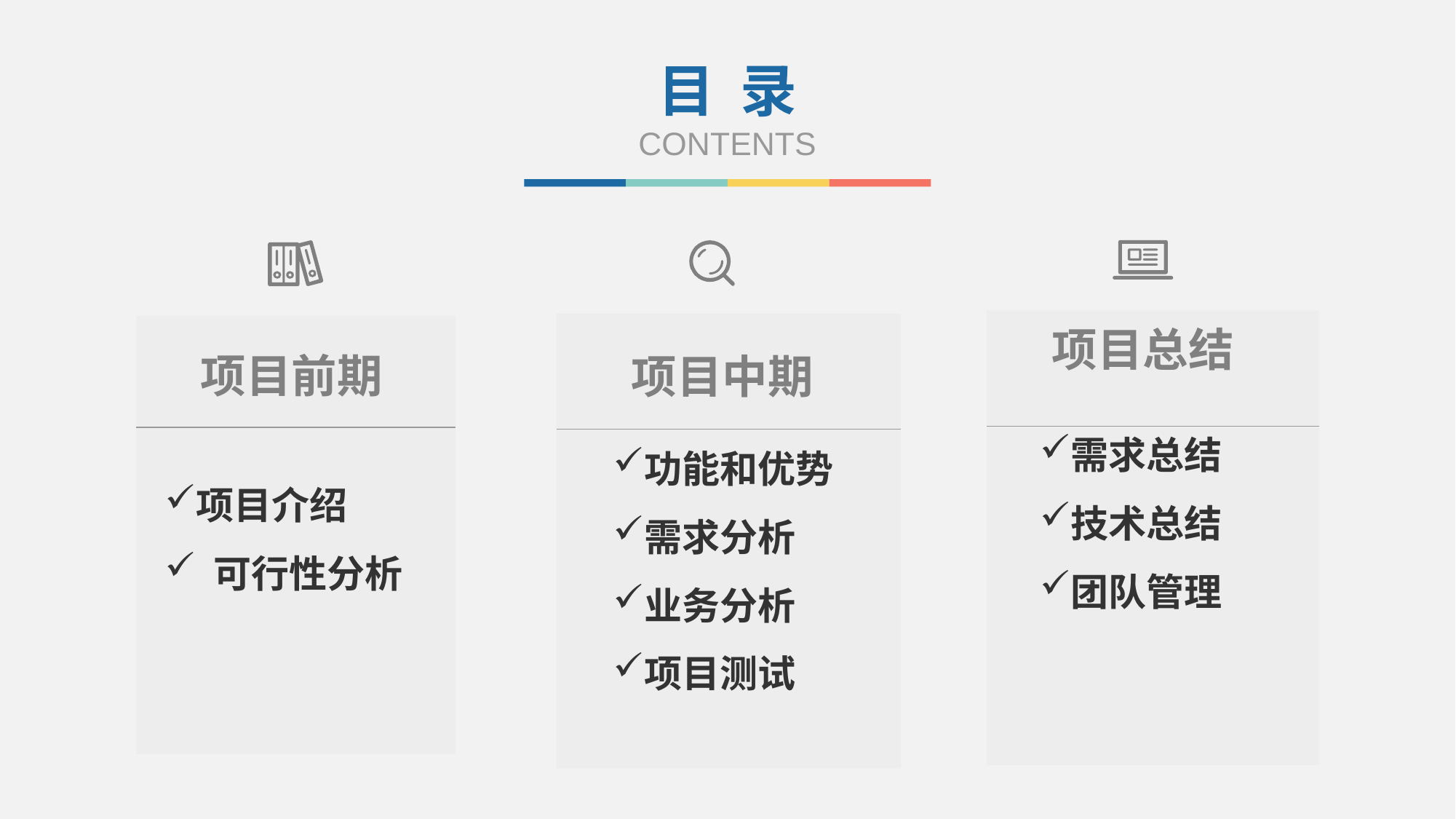

目  录
CONTENTS

项目总结
项目前期
项目中期
需求总结
技术总结
团队管理
功能和优势
需求分析
业务分析
项目测试

项目介绍
 可行性分析